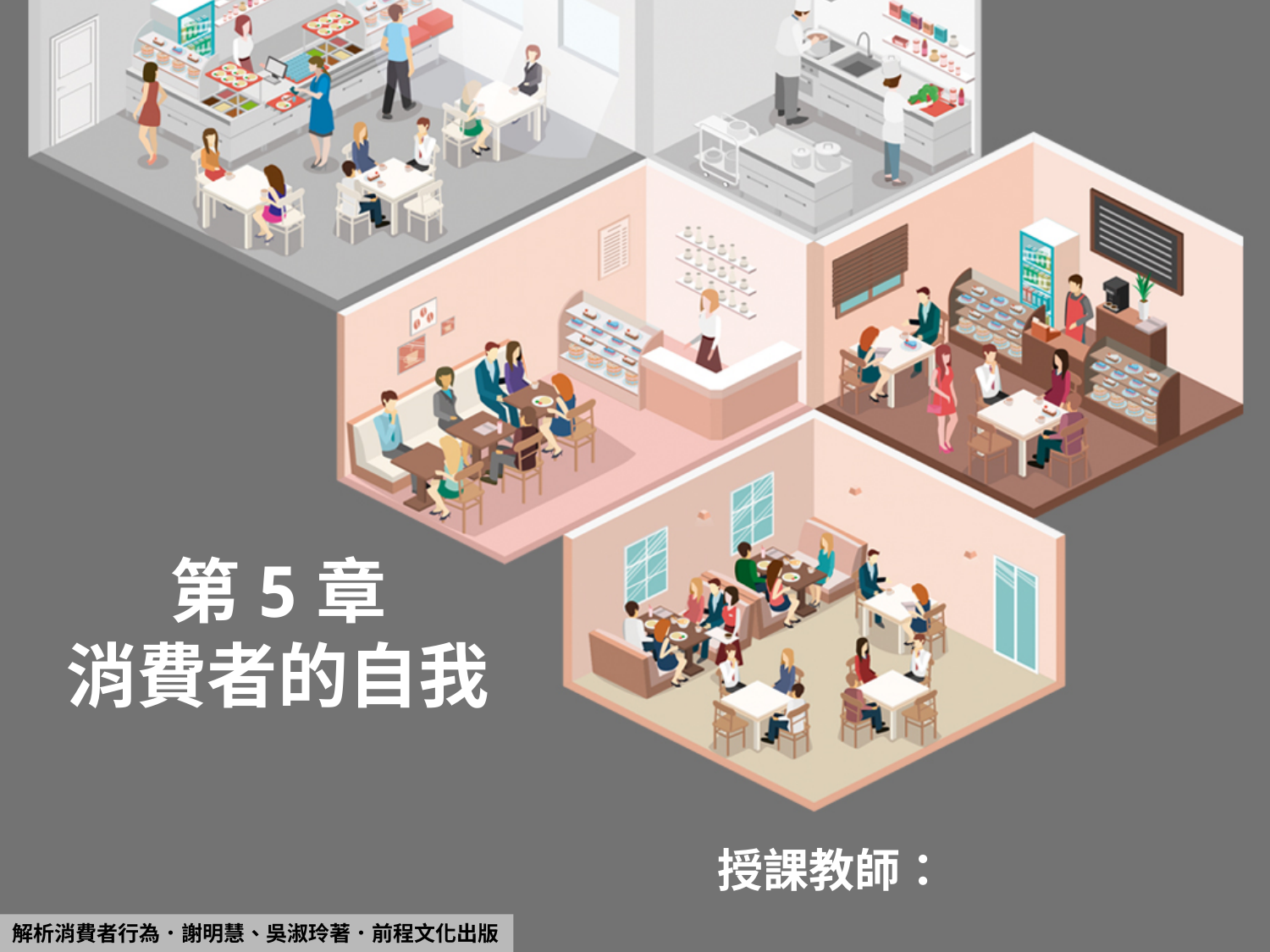

# 第5章 消費者的自我
授課教師：
解析消費者行為．謝明慧、吳淑玲著．前程文化出版